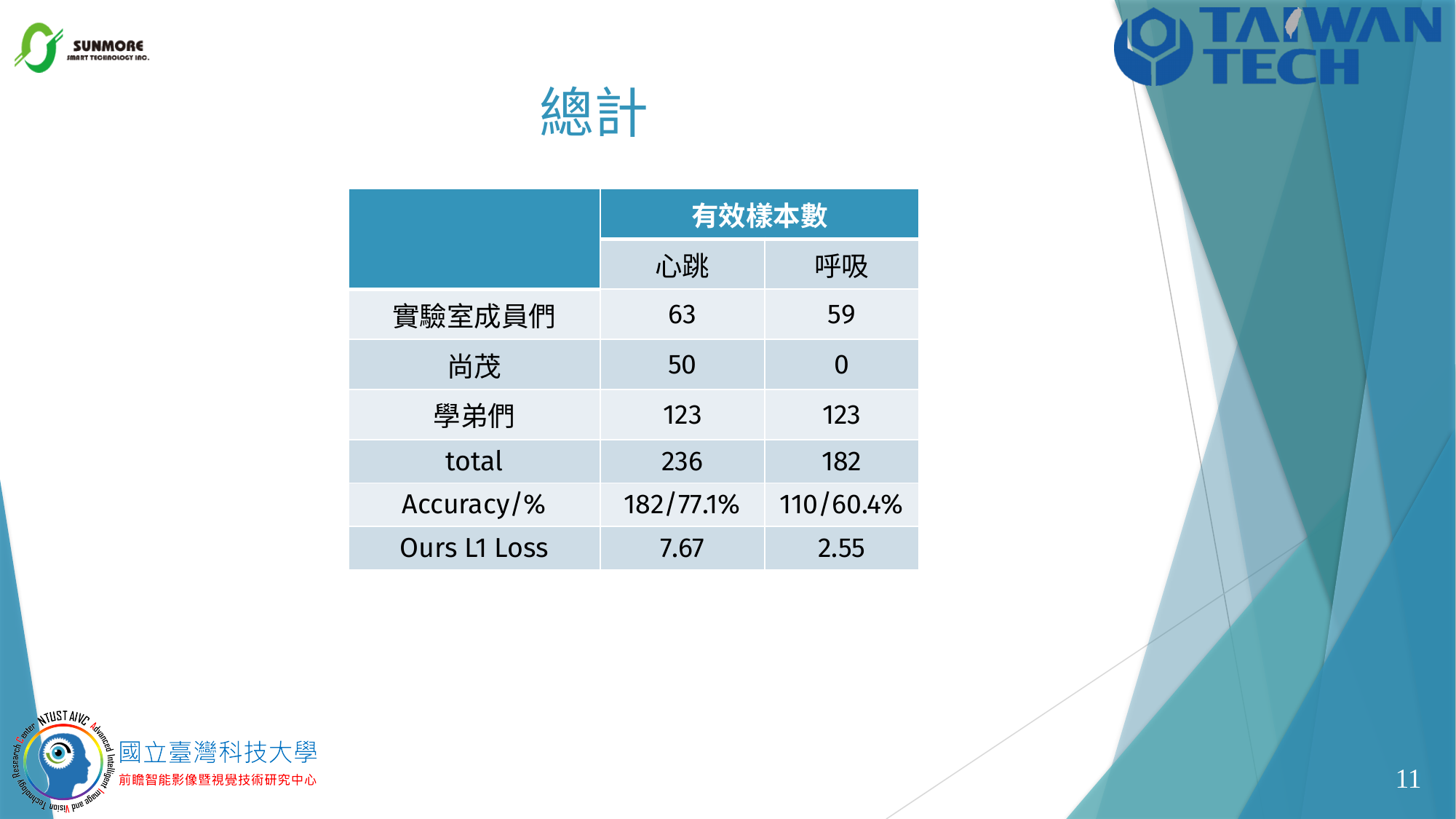

# 總計
|  | 有效樣本數 |  |
| --- | --- | --- |
|  | 心跳 | 呼吸 |
| 實驗室成員們 | 63 | 59 |
| 尚茂 | 50 | 0 |
| 學弟們 | 123 | 123 |
| total | 236 | 182 |
| Accuracy/% | 182/77.1% | 110/60.4% |
| Ours L1 Loss | 7.67 | 2.55 |
11